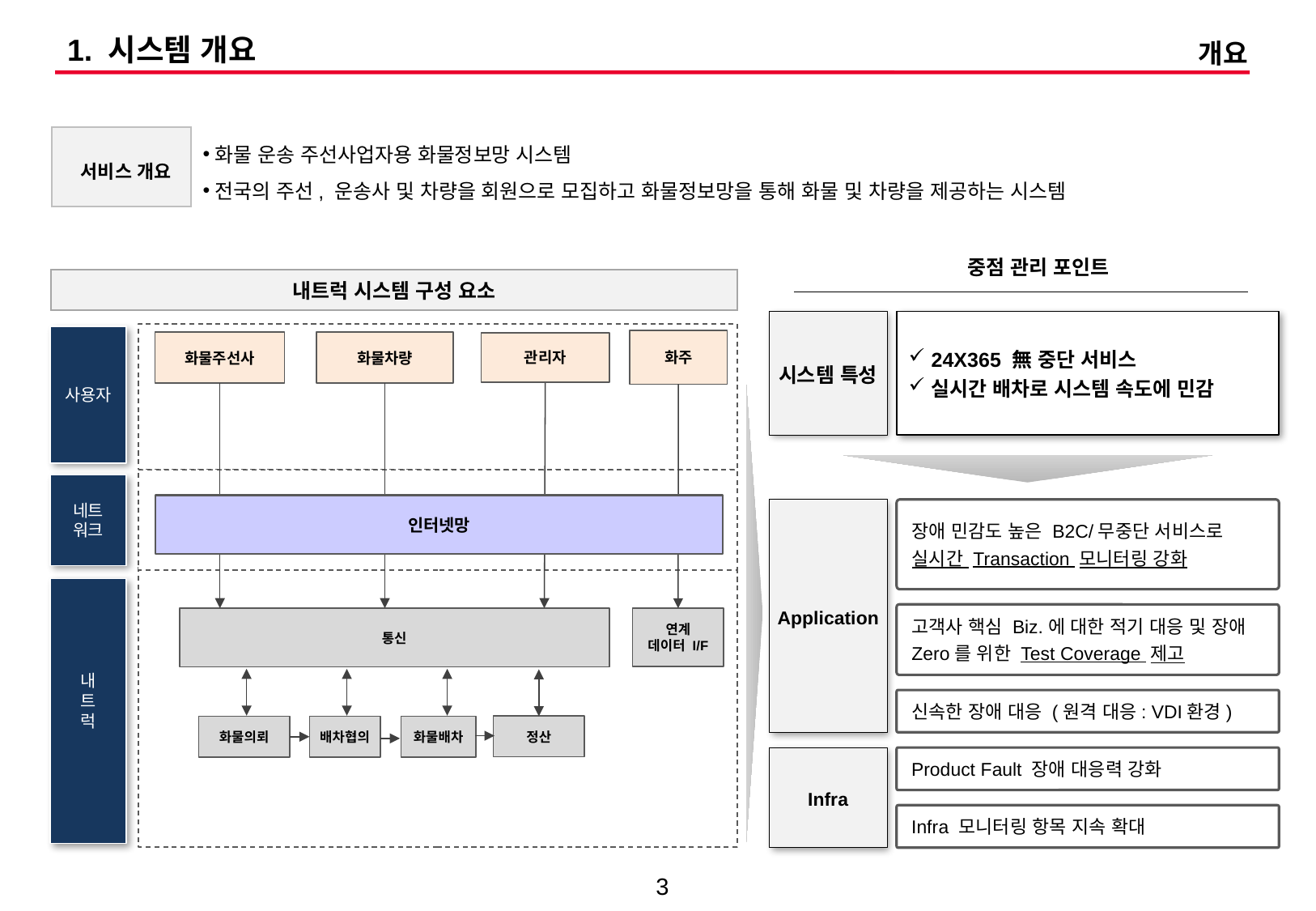

# 1. 시스템 개요
개요
화물 운송 주선사업자용 화물정보망 시스템
전국의 주선, 운송사 및 차량을 회원으로 모집하고 화물정보망을 통해 화물 및 차량을 제공하는 시스템
 서비스 개요
중점 관리 포인트
내트럭 시스템 구성 요소
시스템 특성
24X365 無 중단 서비스
실시간 배차로 시스템 속도에 민감

사용자
화주
화물주선사
화물차량
관리자

네트
워크
인터넷망
장애 민감도 높은 B2C/무중단 서비스로
실시간 Transaction 모니터링 강화
Application

내
트
럭

고객사 핵심 Biz.에 대한 적기 대응 및 장애
Zero를 위한 Test Coverage 제고

통신
연계
데이터 I/F
신속한 장애 대응 (원격 대응: VDI환경)
정산
화물배차
배차협의
화물의뢰
Infra
Product Fault 장애 대응력 강화
Infra 모니터링 항목 지속 확대